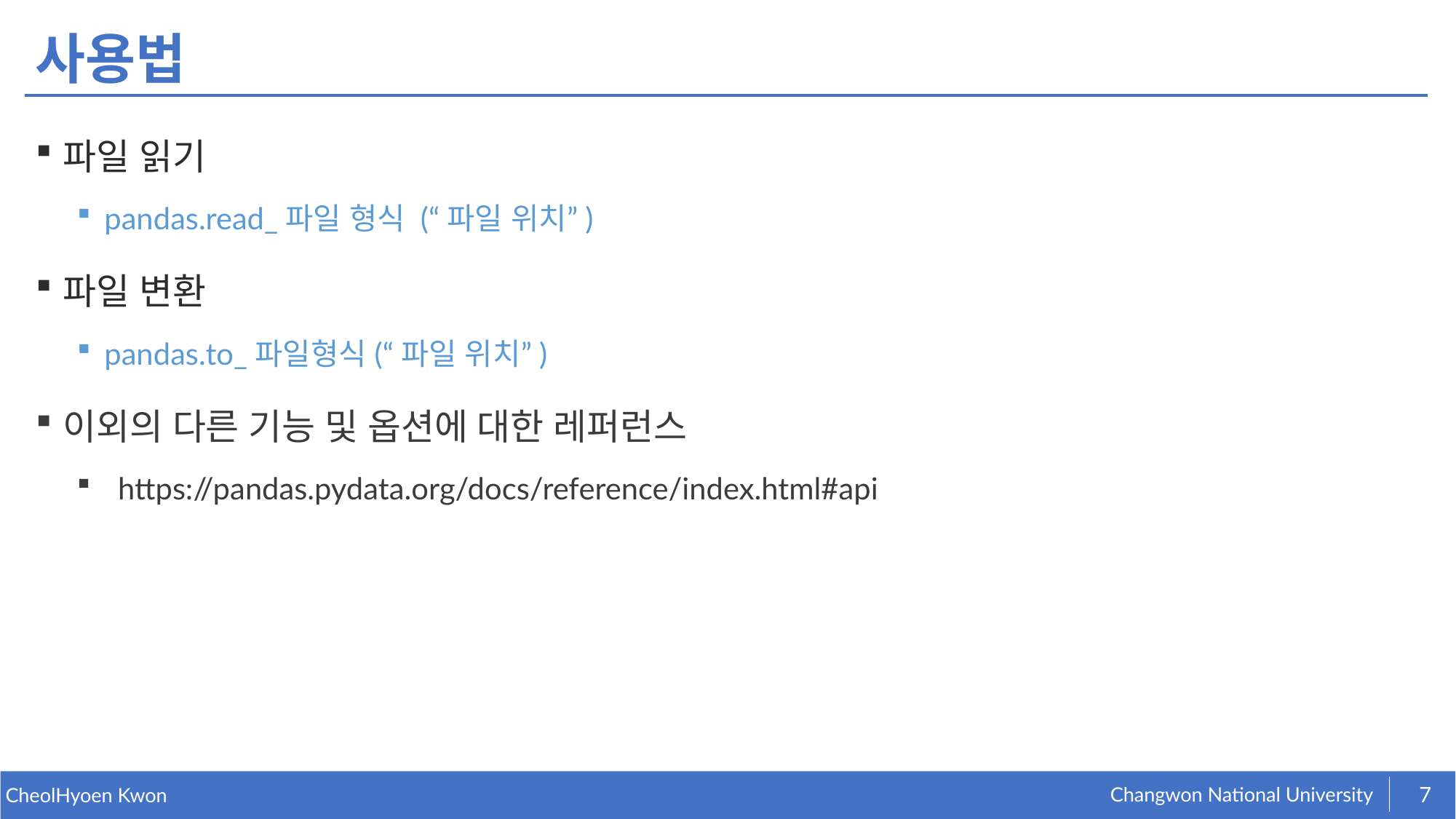

# 사용법
파일 읽기
pandas.read_파일 형식 (“파일 위치”)
파일 변환
pandas.to_파일형식(“파일 위치”)
이외의 다른 기능 및 옵션에 대한 레퍼런스
https://pandas.pydata.org/docs/reference/index.html#api
7